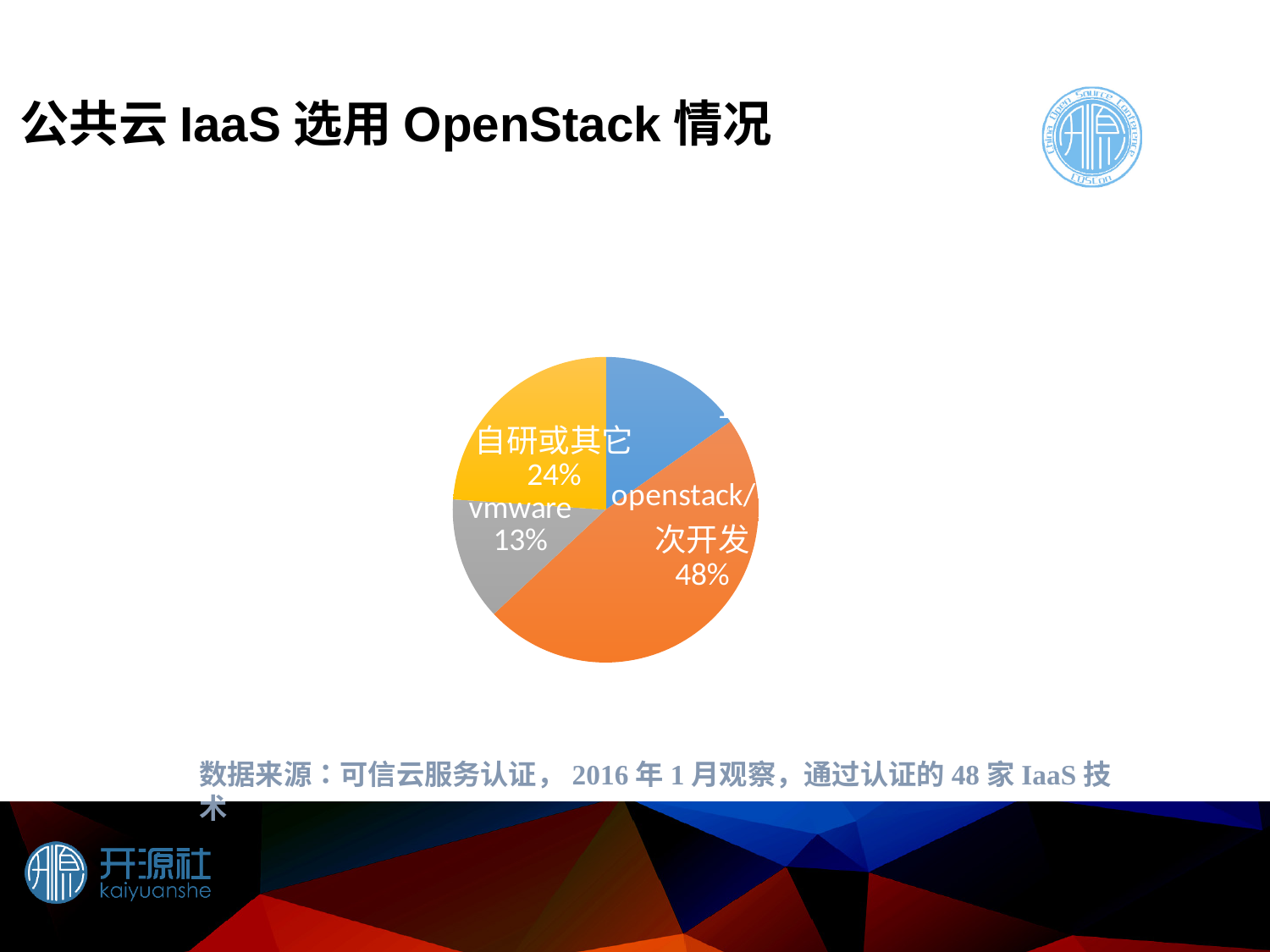

公共云IaaS选用OpenStack情况

### Chart

| Category |  |
|---|---|
| cloudstack/二次开发 | 7.0 |
| openstack/二次开发 | 22.0 |
| vmware | 6.0 |
| 自研或其它 | 11.0 |
数据来源：可信云服务认证，2016年1月观察，通过认证的48家IaaS技术